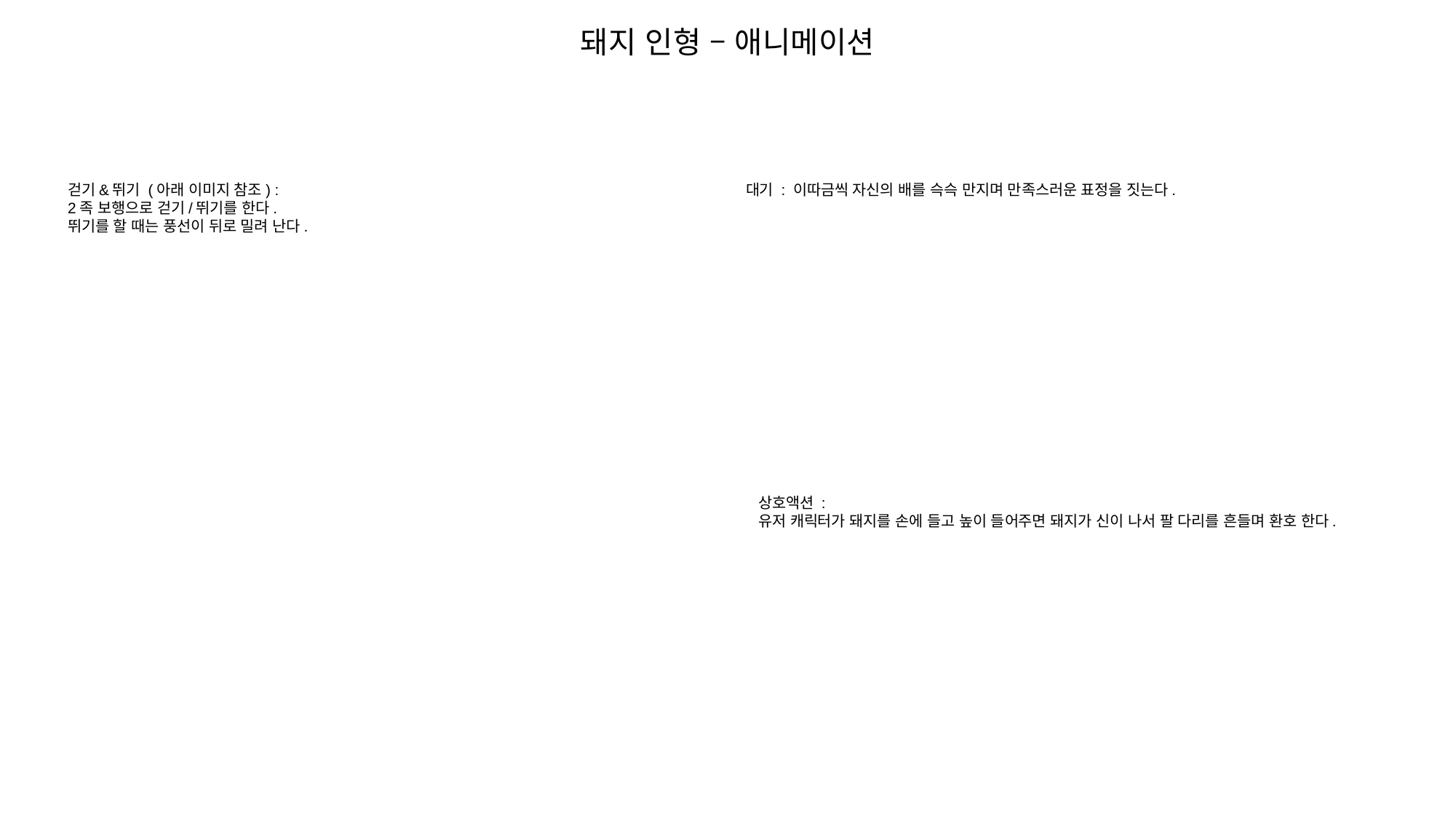

돼지 인형 – 애니메이션
걷기&뛰기 (아래 이미지 참조) :
2족 보행으로 걷기/뛰기를 한다.
뛰기를 할 때는 풍선이 뒤로 밀려 난다.
대기 : 이따금씩 자신의 배를 슥슥 만지며 만족스러운 표정을 짓는다.
상호액션 :
유저 캐릭터가 돼지를 손에 들고 높이 들어주면 돼지가 신이 나서 팔 다리를 흔들며 환호 한다.